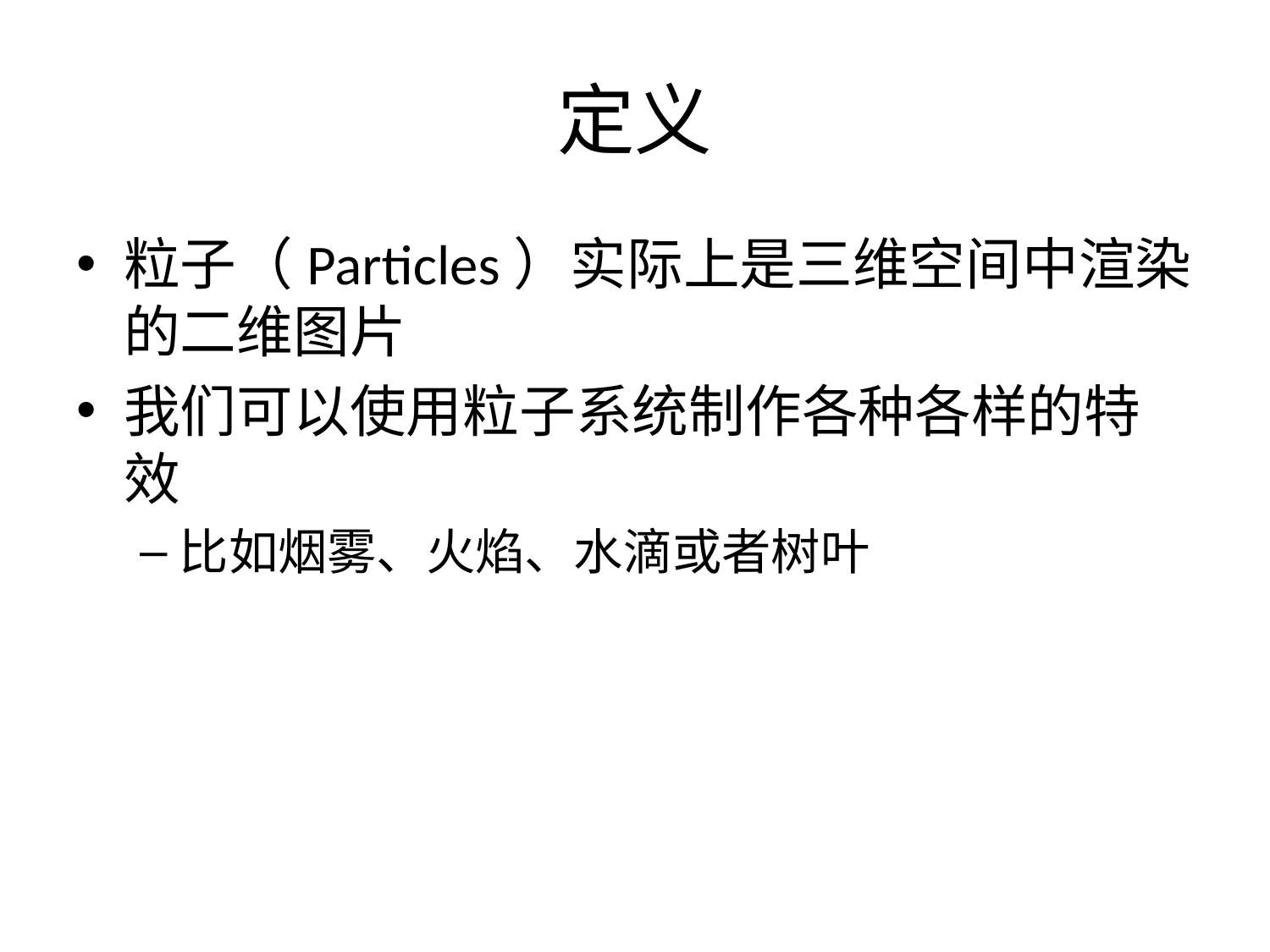

# 定义
粒子（Particles）实际上是三维空间中渲染的二维图片
我们可以使用粒子系统制作各种各样的特效
比如烟雾、火焰、水滴或者树叶